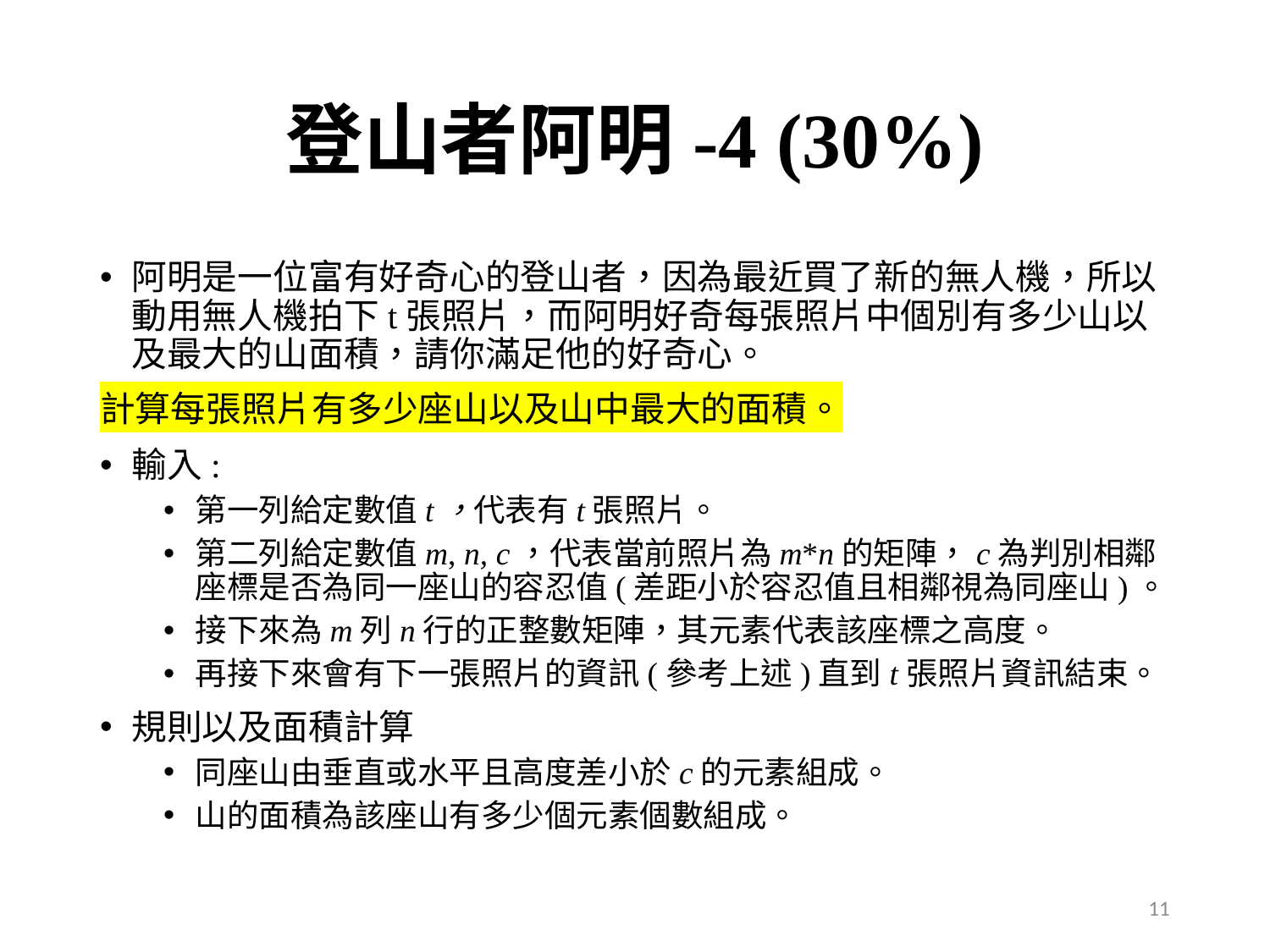

# 登山者阿明-4 (30%)
阿明是一位富有好奇心的登山者，因為最近買了新的無人機，所以動用無人機拍下t張照片，而阿明好奇每張照片中個別有多少山以及最大的山面積，請你滿足他的好奇心。
計算每張照片有多少座山以及山中最大的面積。
輸入:
第一列給定數值t，代表有t張照片。
第二列給定數值m, n, c，代表當前照片為m*n的矩陣，c為判別相鄰座標是否為同一座山的容忍值(差距小於容忍值且相鄰視為同座山)。
接下來為m列n行的正整數矩陣，其元素代表該座標之高度。
再接下來會有下一張照片的資訊(參考上述)直到t張照片資訊結束。
規則以及面積計算
同座山由垂直或水平且高度差小於c的元素組成。
山的面積為該座山有多少個元素個數組成。
11